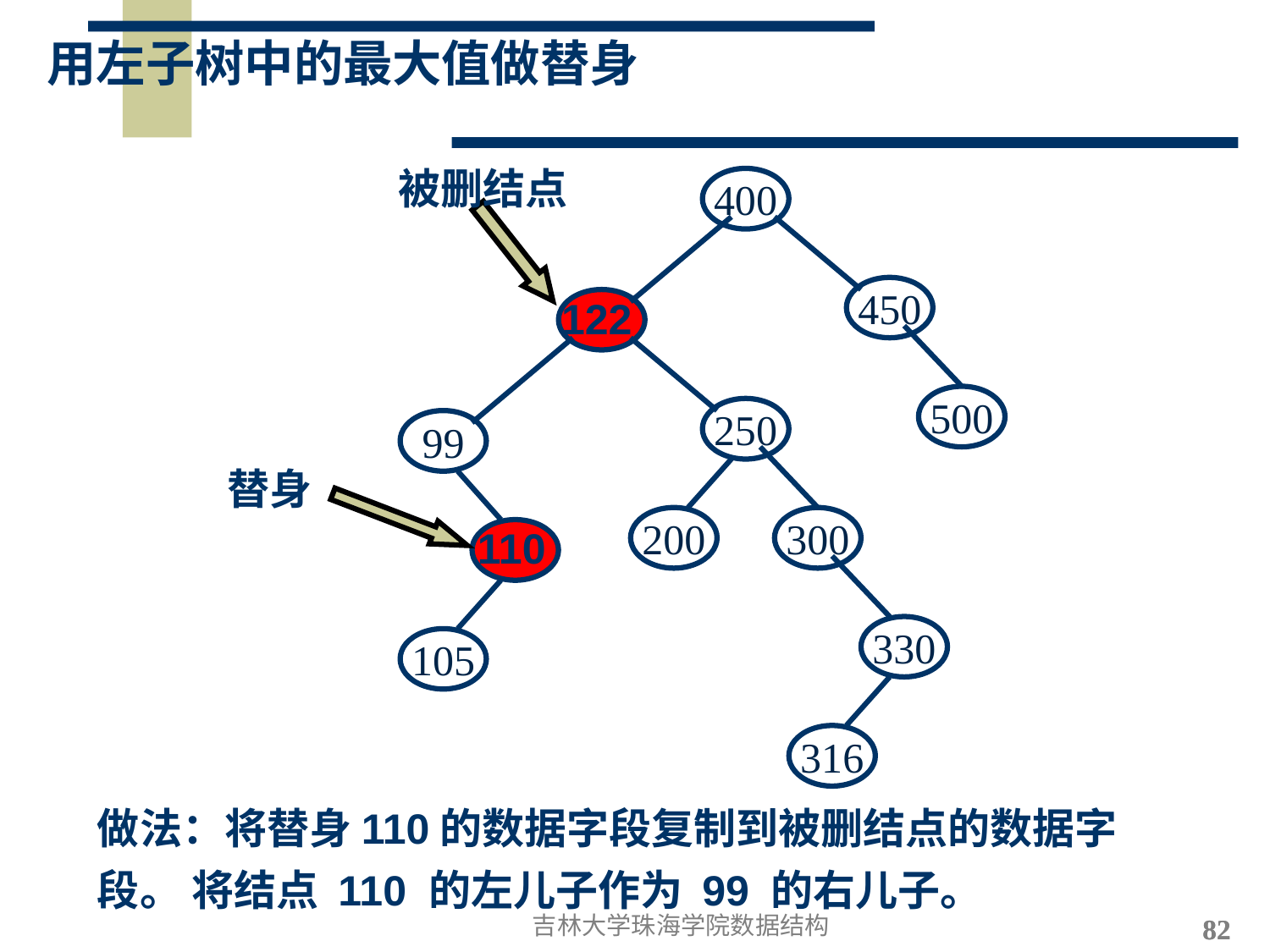

用左子树中的最大值做替身
被删结点
400

450
122

500
250
99

替身

200
300
110

330
105

316
做法：将替身110的数据字段复制到被删结点的数据字段。 将结点 110 的左儿子作为 99 的右儿子。
82
吉林大学珠海学院数据结构